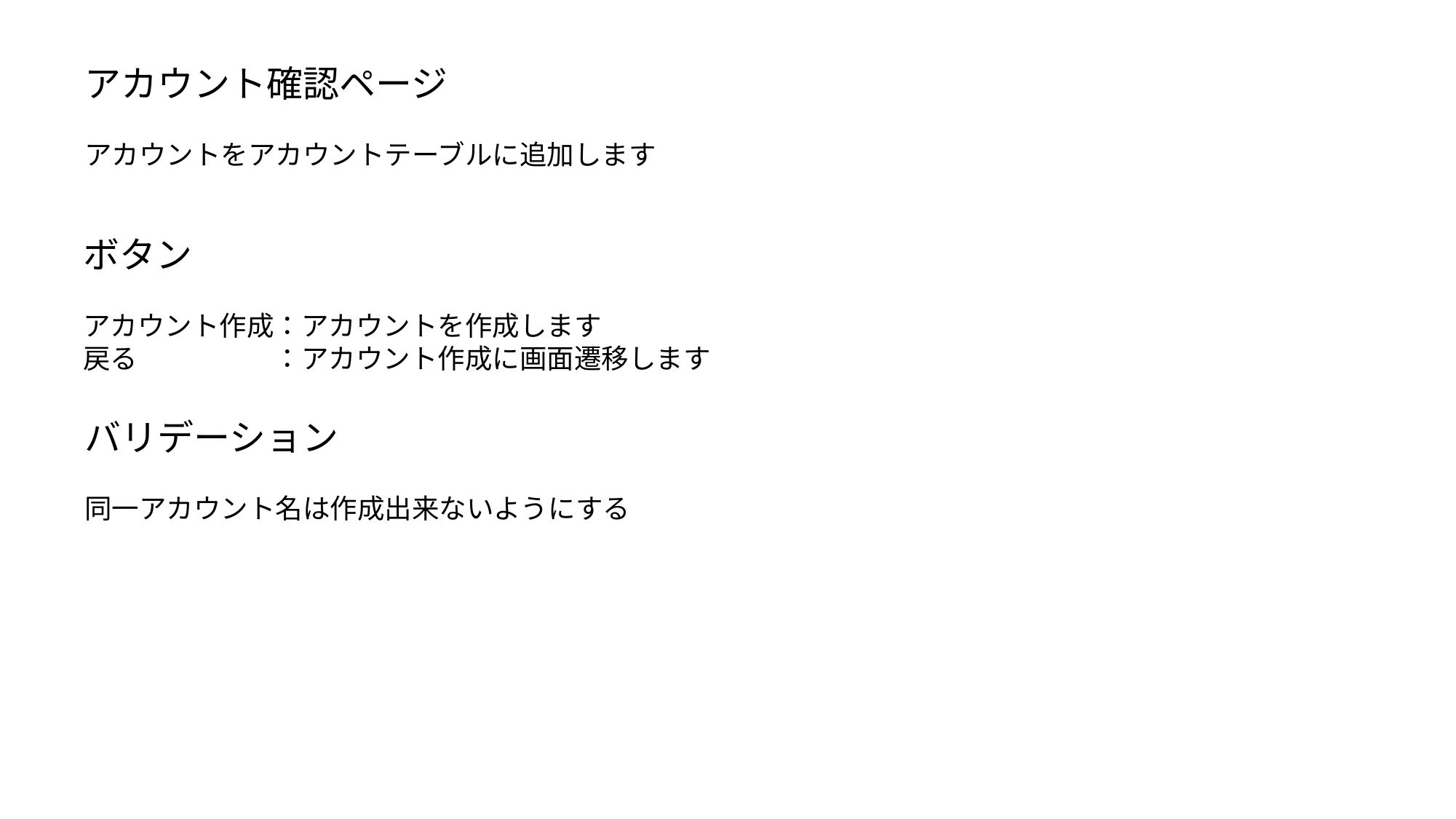

アカウント確認ページ

アカウントをアカウントテーブルに追加します
ボタン

アカウント作成：アカウントを作成します
戻る　　　　　：アカウント作成に画面遷移します
バリデーション

同一アカウント名は作成出来ないようにする